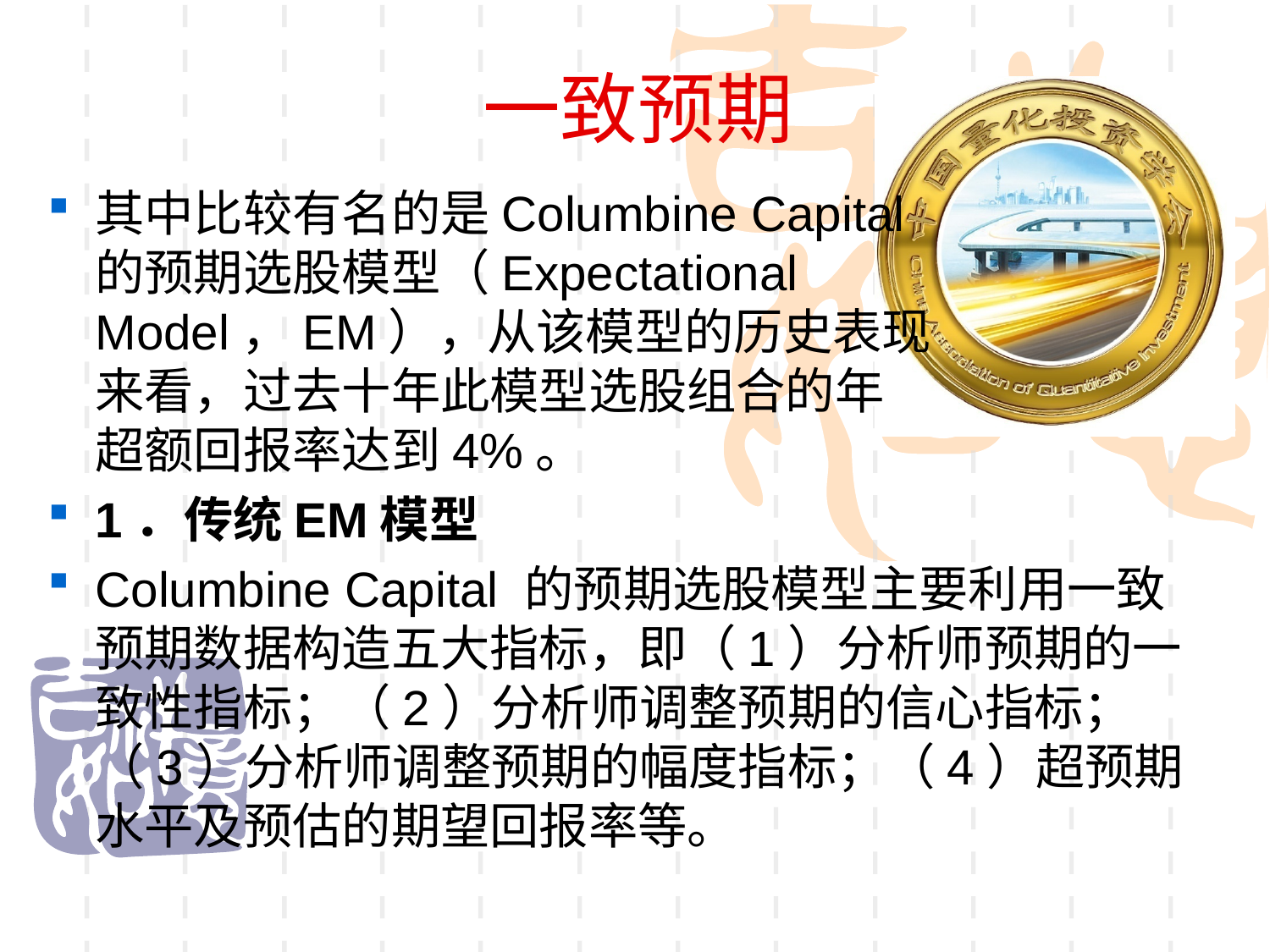

一致预期
其中比较有名的是Columbine Capital
的预期选股模型（Expectational
Model，EM），从该模型的历史表现
来看，过去十年此模型选股组合的年
超额回报率达到4%。
1．传统EM模型
Columbine Capital 的预期选股模型主要利用一致预期数据构造五大指标，即（1）分析师预期的一致性指标；（2）分析师调整预期的信心指标；（3）分析师调整预期的幅度指标；（4）超预期水平及预估的期望回报率等。